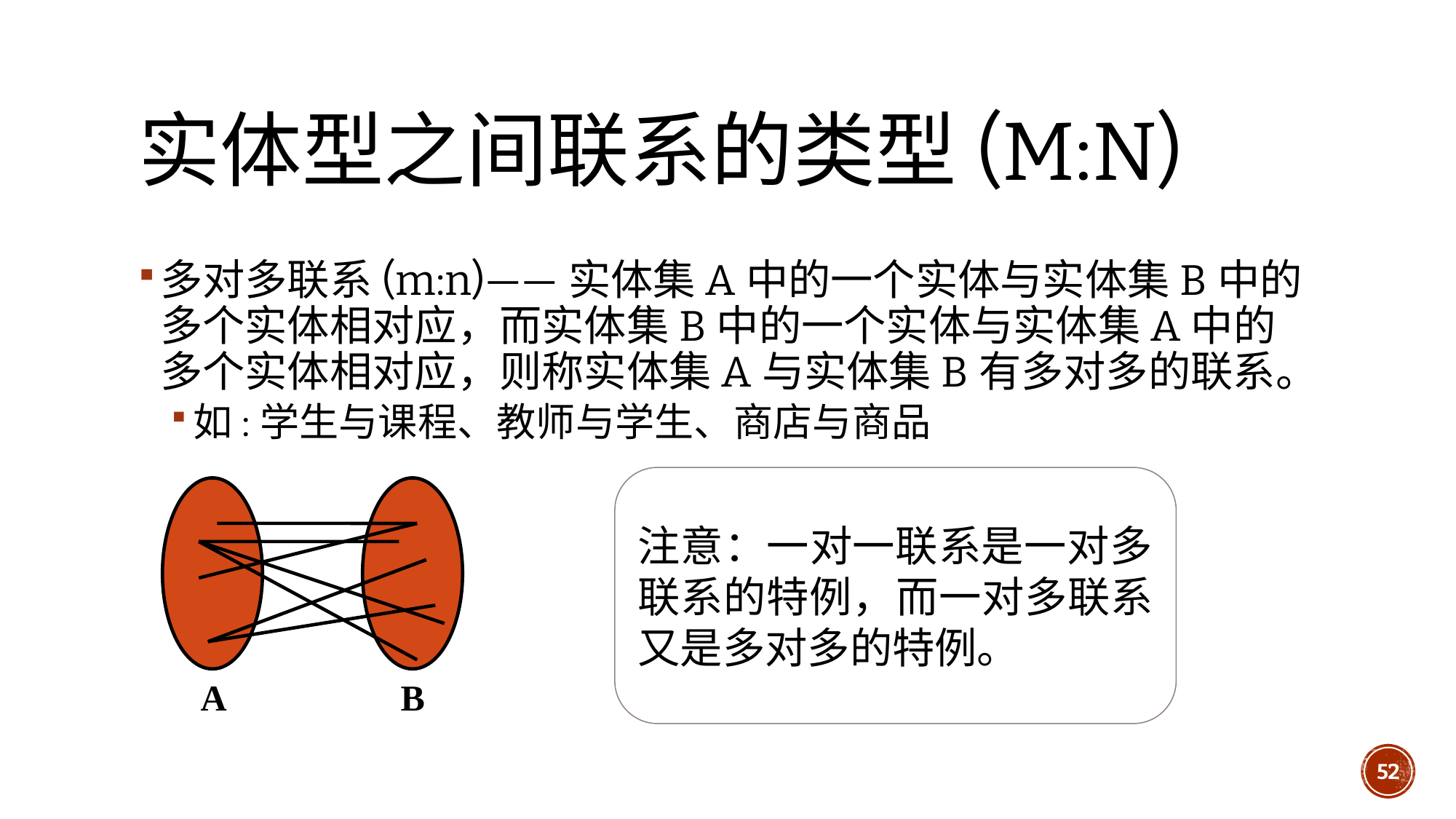

# 实体型之间联系的类型(m:n)
多对多联系(m:n)——实体集A中的一个实体与实体集B中的多个实体相对应，而实体集B中的一个实体与实体集A中的多个实体相对应，则称实体集A与实体集B有多对多的联系。
如:学生与课程、教师与学生、商店与商品

注意：一对一联系是一对多联系的特例，而一对多联系又是多对多的特例。

A
B

52